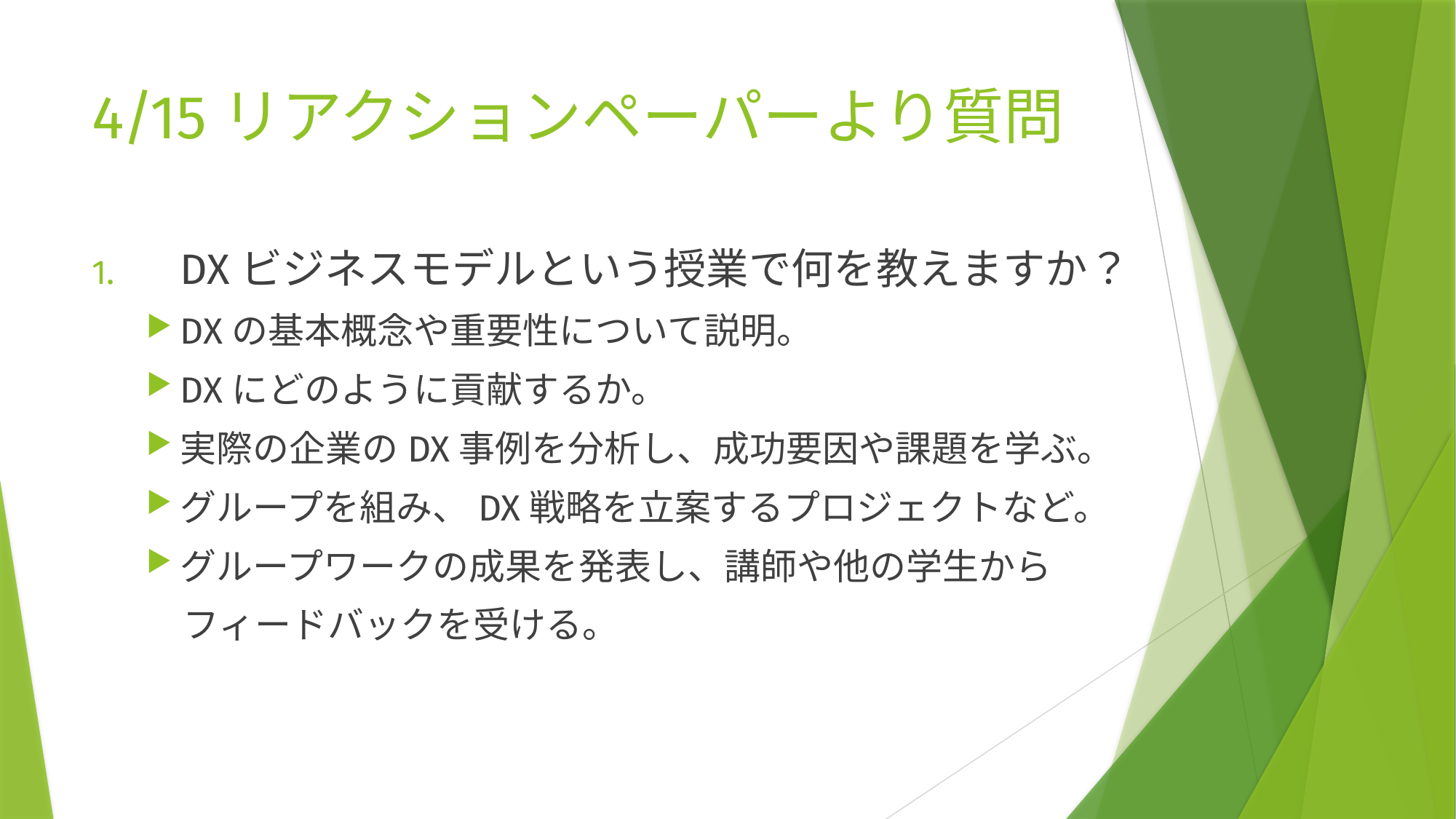

# 4/15リアクションペーパーより質問
DXビジネスモデルという授業で何を教えますか？
DXの基本概念や重要性について説明。
DXにどのように貢献するか。
実際の企業のDX事例を分析し、成功要因や課題を学ぶ。
グループを組み、DX戦略を立案するプロジェクトなど。
グループワークの成果を発表し、講師や他の学生から
　フィードバックを受ける。